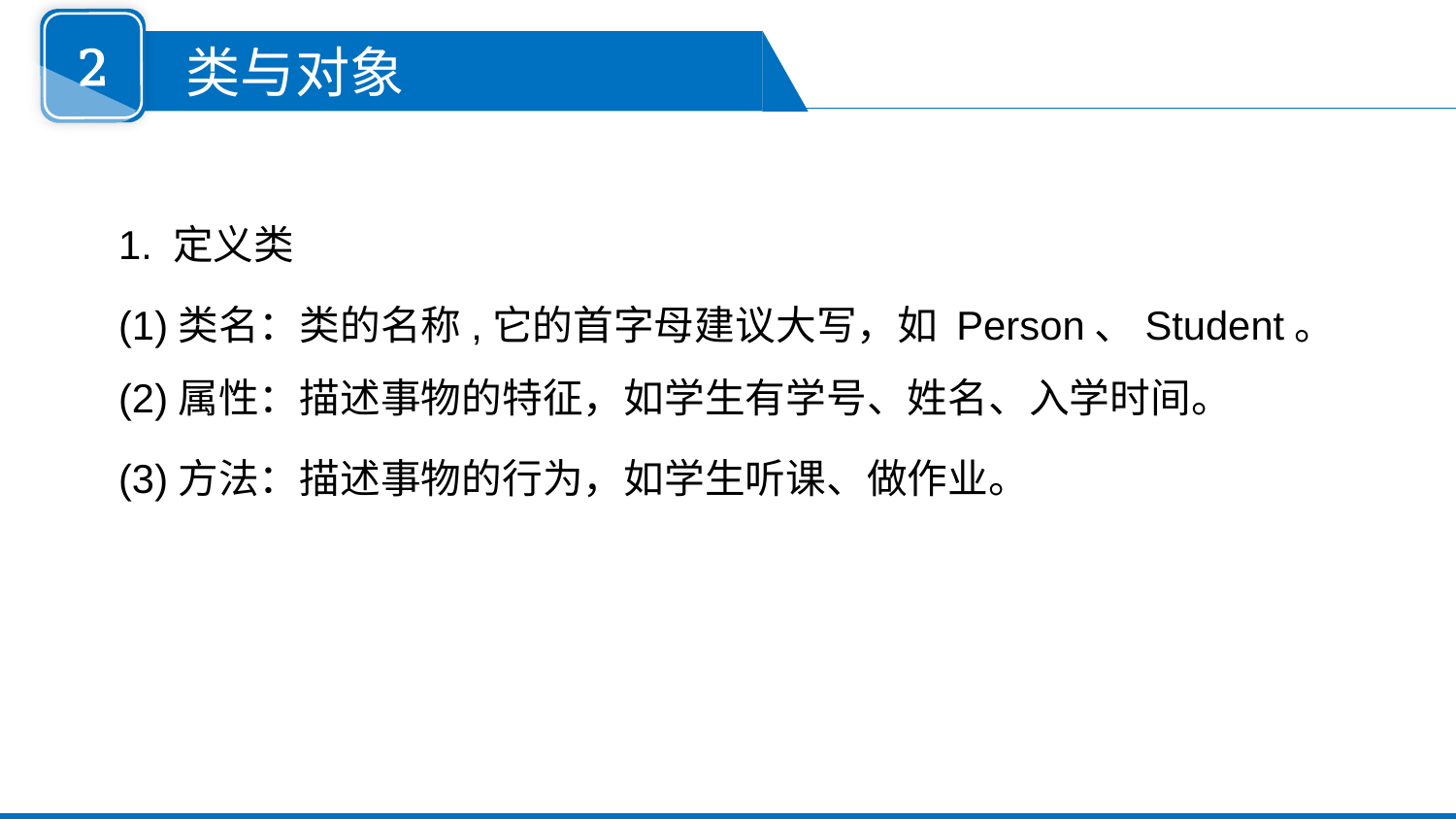

2

  类与对象
1. 定义类
(1)类名：类的名称,它的首字母建议大写，如 Person、Student。
(2)属性：描述事物的特征，如学生有学号、姓名、入学时间。
(3)方法：描述事物的行为，如学生听课、做作业。